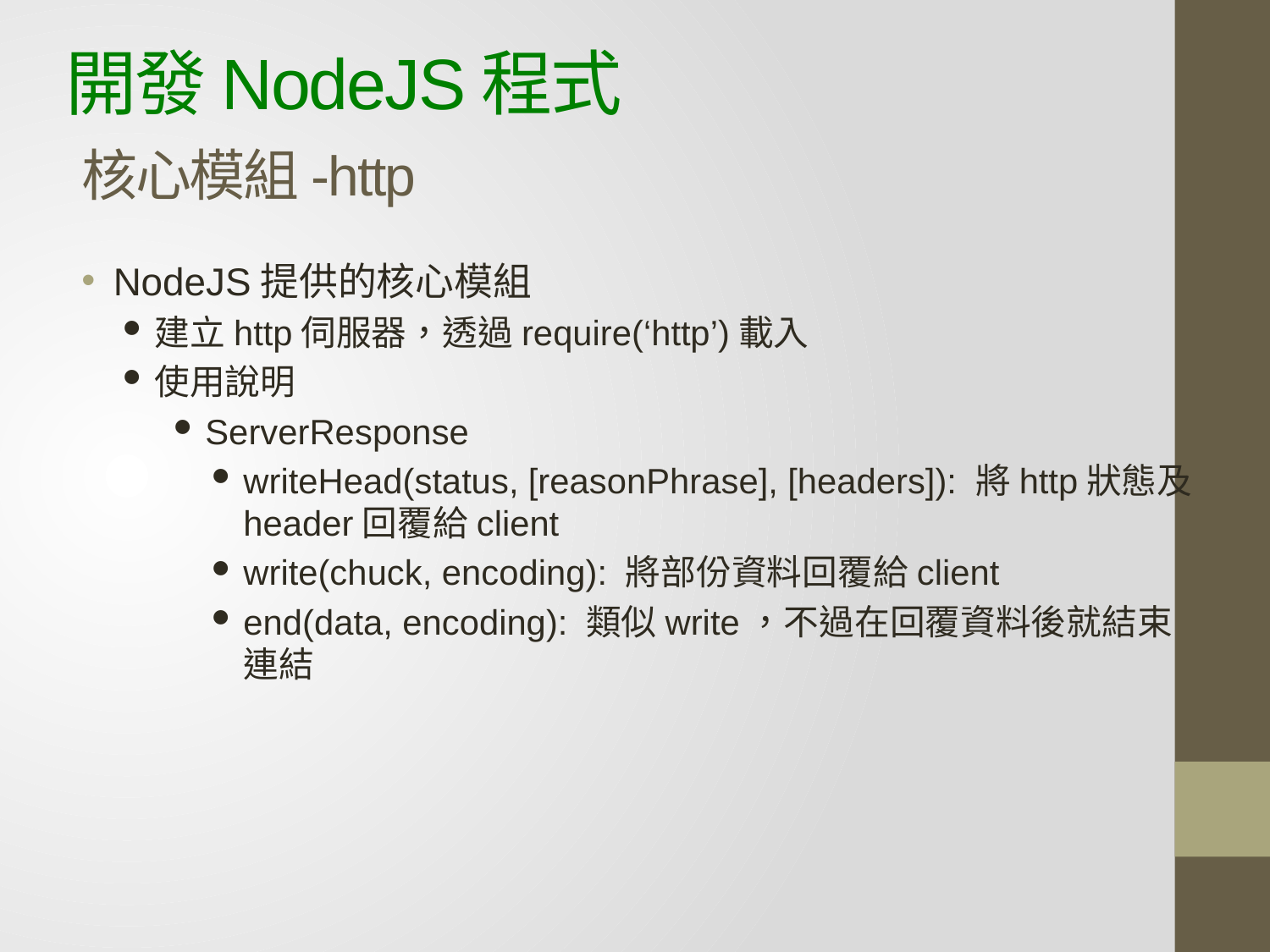

# 開發NodeJS程式 核心模組-http

NodeJS提供的核心模組
建立http伺服器，透過require(‘http’)載入
使用說明
ServerResponse
writeHead(status, [reasonPhrase], [headers]): 將http狀態及header回覆給client
write(chuck, encoding): 將部份資料回覆給client
end(data, encoding): 類似write，不過在回覆資料後就結束連結